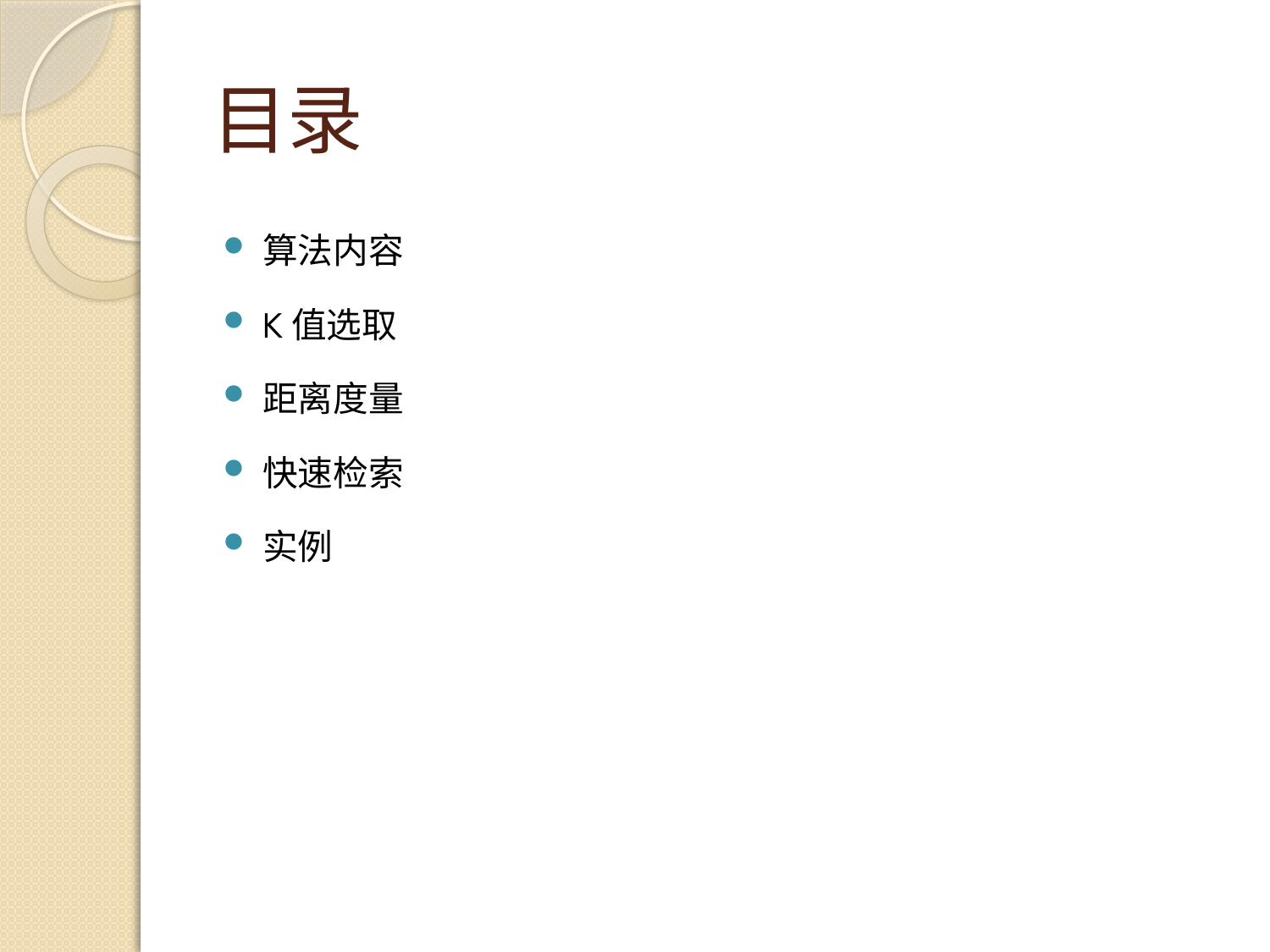

# 目录
算法内容
K值选取
距离度量
快速检索
实例